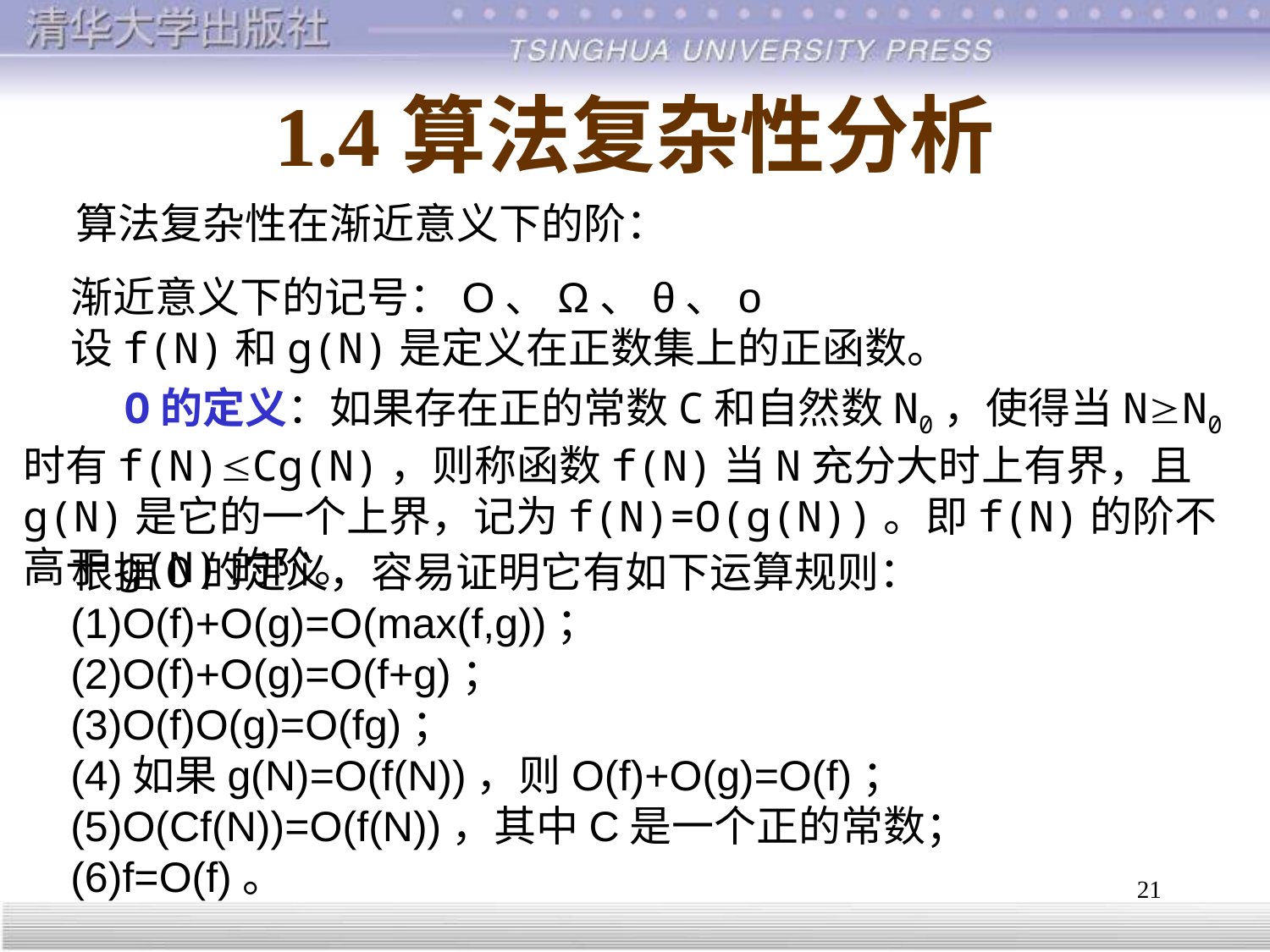

# 1.4	算法复杂性分析
算法复杂性在渐近意义下的阶：
渐近意义下的记号：O、Ω、θ、o
设f(N)和g(N)是定义在正数集上的正函数。
    O的定义：如果存在正的常数C和自然数N0，使得当N≥N0时有f(N)≤Cg(N)，则称函数f(N)当N充分大时上有界，且g(N)是它的一个上界，记为f(N)=O(g(N))。即f(N)的阶不高于g(N)的阶。
    根据O的定义，容易证明它有如下运算规则：
    (1)O(f)+O(g)=O(max(f,g))；
    (2)O(f)+O(g)=O(f+g)；
    (3)O(f)O(g)=O(fg)；
    (4)如果g(N)=O(f(N))，则O(f)+O(g)=O(f)；
    (5)O(Cf(N))=O(f(N))，其中C是一个正的常数；
    (6)f=O(f)。
21